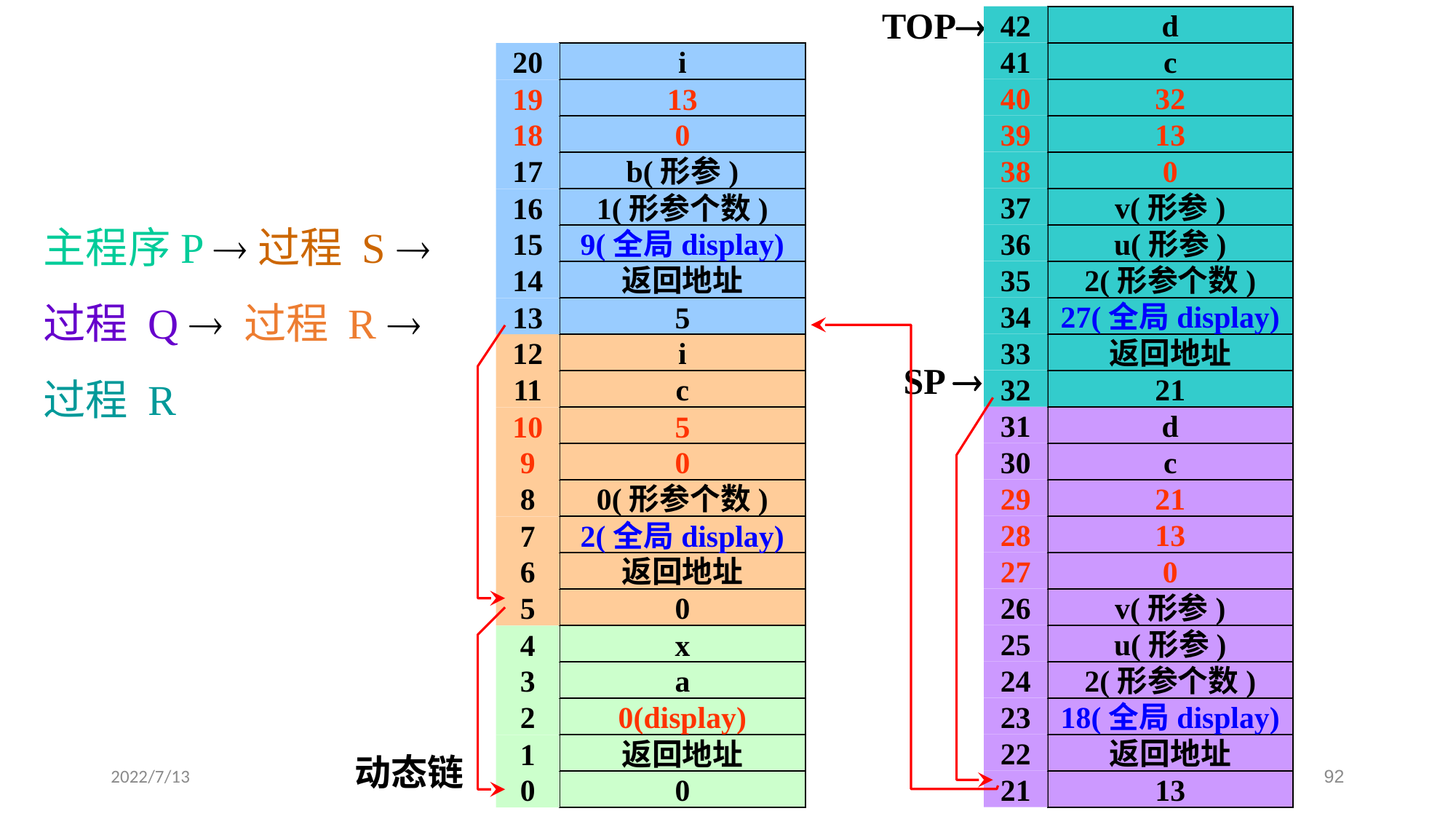

TOP→
42
d
41
c
40
32
39
13
38
0
37
v(形参)
36
u(形参)
35
2(形参个数)
34
27(全局display)

33
返回地址
SP →
32
21

31
d
30
c
29
21
28
13
27
0
26
v(形参)
25
u(形参)
24
2(形参个数)
23
18(全局display)
22
返回地址
21
13
20
i
19
13
18
0
17
b(形参)
16
1(形参个数)
15
9(全局display)
14
返回地址
13
5

12
i
11
c
10
5
9
0
8
0(形参个数)
7
2(全局display)
6
返回地址
5
0

4
x
3
a
2
0(display)
1
返回地址
动态链
0
0
主程序P →过程 S → 过程 Q → 过程 R → 过程 R
2022/7/13
92